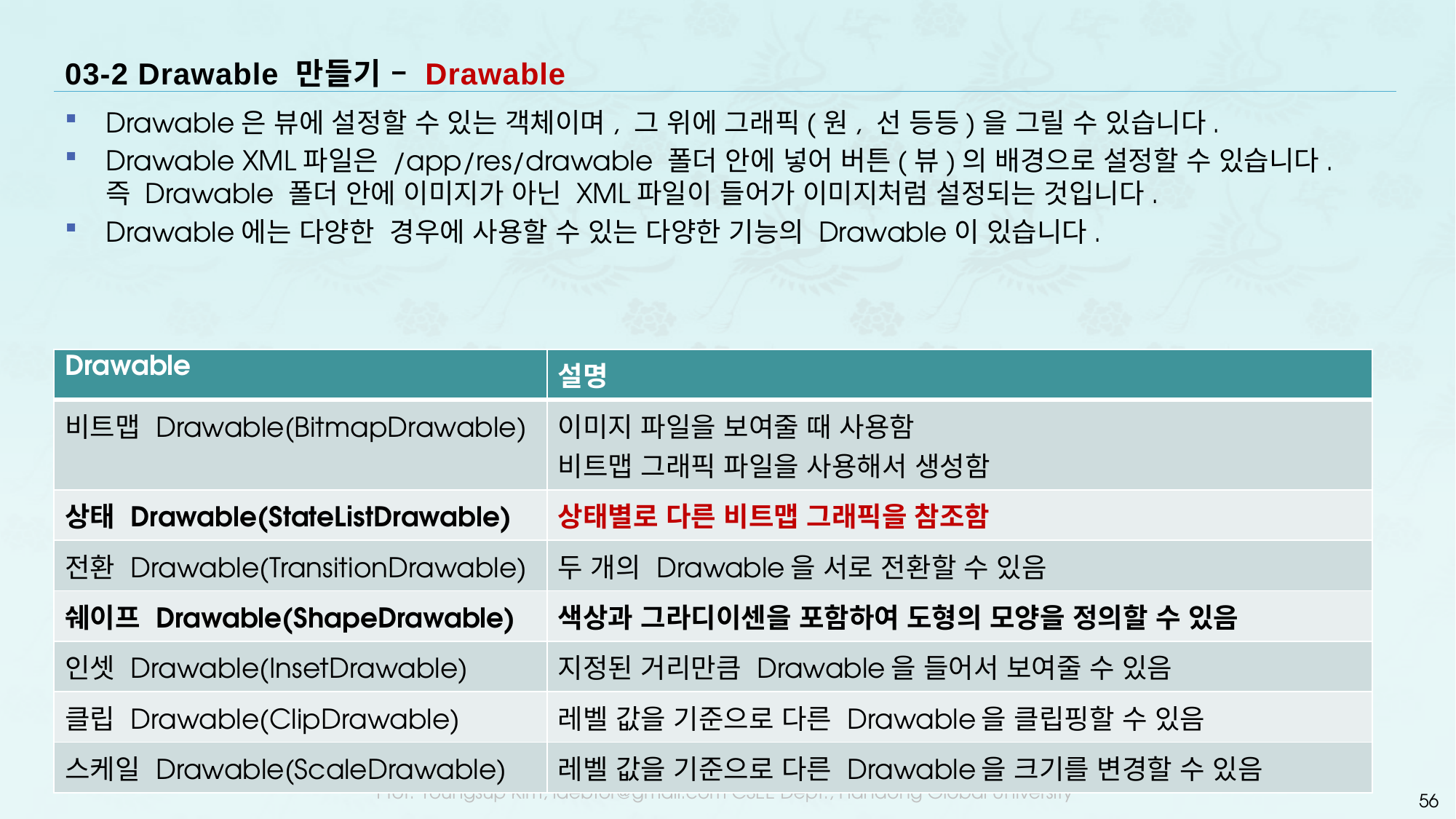

# 03-2 Drawable 만들기 – Drawable
Drawable은 뷰에 설정할 수 있는 객체이며, 그 위에 그래픽(원, 선 등등)을 그릴 수 있습니다.
Drawable XML파일은 /app/res/drawable 폴더 안에 넣어 버튼(뷰)의 배경으로 설정할 수 있습니다.
즉 Drawable 폴더 안에 이미지가 아닌 XML파일이 들어가 이미지처럼 설정되는 것입니다.
Drawable에는 다양한  경우에 사용할 수 있는 다양한 기능의 Drawable이 있습니다.
| Drawable | 설명 |
| --- | --- |
| 비트맵 Drawable(BitmapDrawable) | 이미지 파일을 보여줄 때 사용함 비트맵 그래픽 파일을 사용해서 생성함 |
| 상태 Drawable(StateListDrawable) | 상태별로 다른 비트맵 그래픽을 참조함 |
| 전환 Drawable(TransitionDrawable) | 두 개의 Drawable을 서로 전환할 수 있음 |
| 쉐이프 Drawable(ShapeDrawable) | 색상과 그라디이센을 포함하여 도형의 모양을 정의할 수 있음 |
| 인셋 Drawable(InsetDrawable) | 지정된 거리만큼 Drawable을 들어서 보여줄 수 있음 |
| 클립 Drawable(ClipDrawable) | 레벨 값을 기준으로 다른 Drawable을 클립핑할 수 있음 |
| 스케일 Drawable(ScaleDrawable) | 레벨 값을 기준으로 다른 Drawable을 크기를 변경할 수 있음 |
56